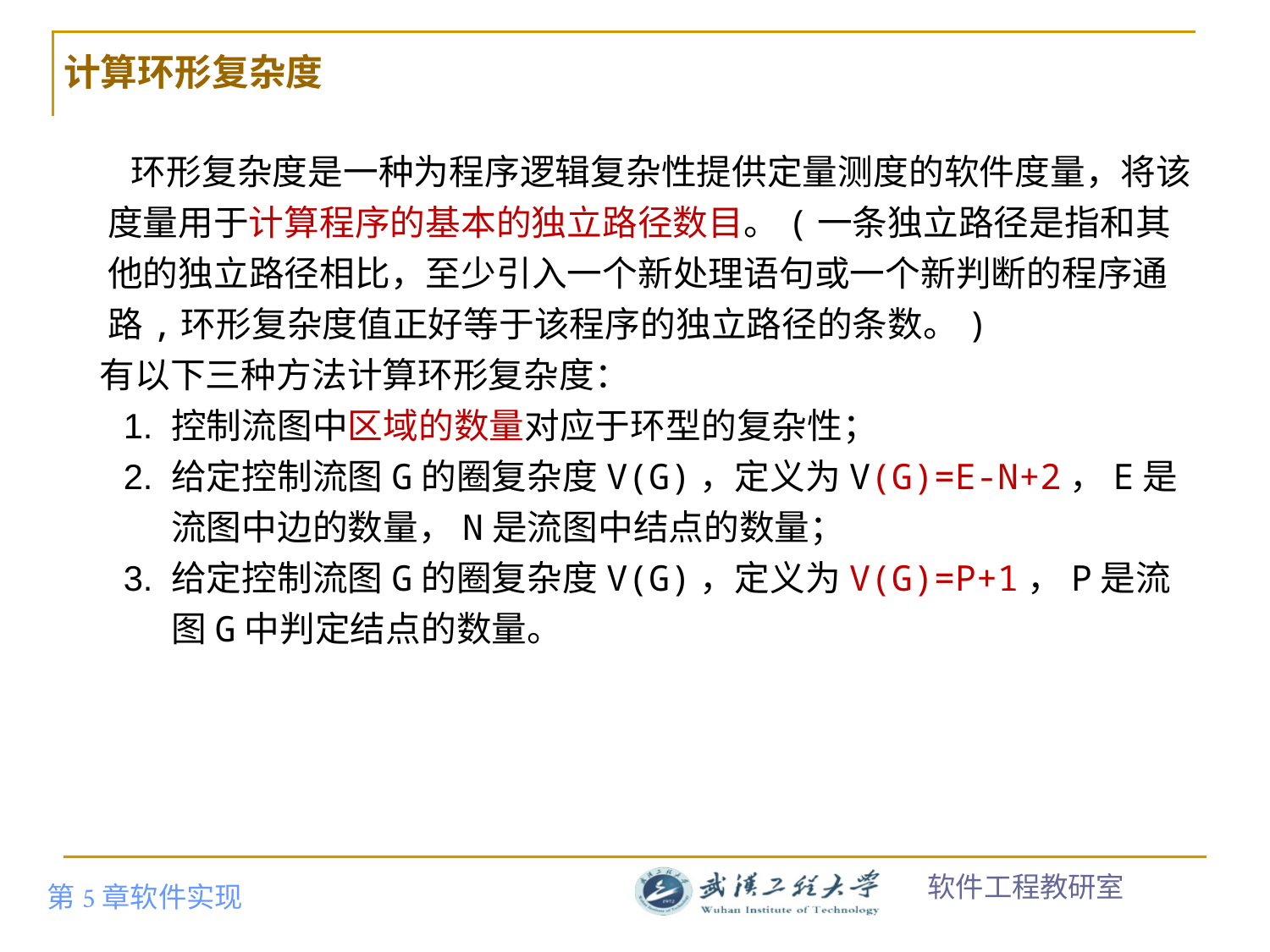

# 计算环形复杂度
        环形复杂度是一种为程序逻辑复杂性提供定量测度的软件度量，将该度量用于计算程序的基本的独立路径数目。(一条独立路径是指和其他的独立路径相比，至少引入一个新处理语句或一个新判断的程序通路,环形复杂度值正好等于该程序的独立路径的条数。)
    有以下三种方法计算环形复杂度：
控制流图中区域的数量对应于环型的复杂性；
给定控制流图G的圈复杂度V(G)，定义为V(G)=E-N+2，E是流图中边的数量，N是流图中结点的数量；
给定控制流图G的圈复杂度V(G)，定义为V(G)=P+1，P是流图G中判定结点的数量。